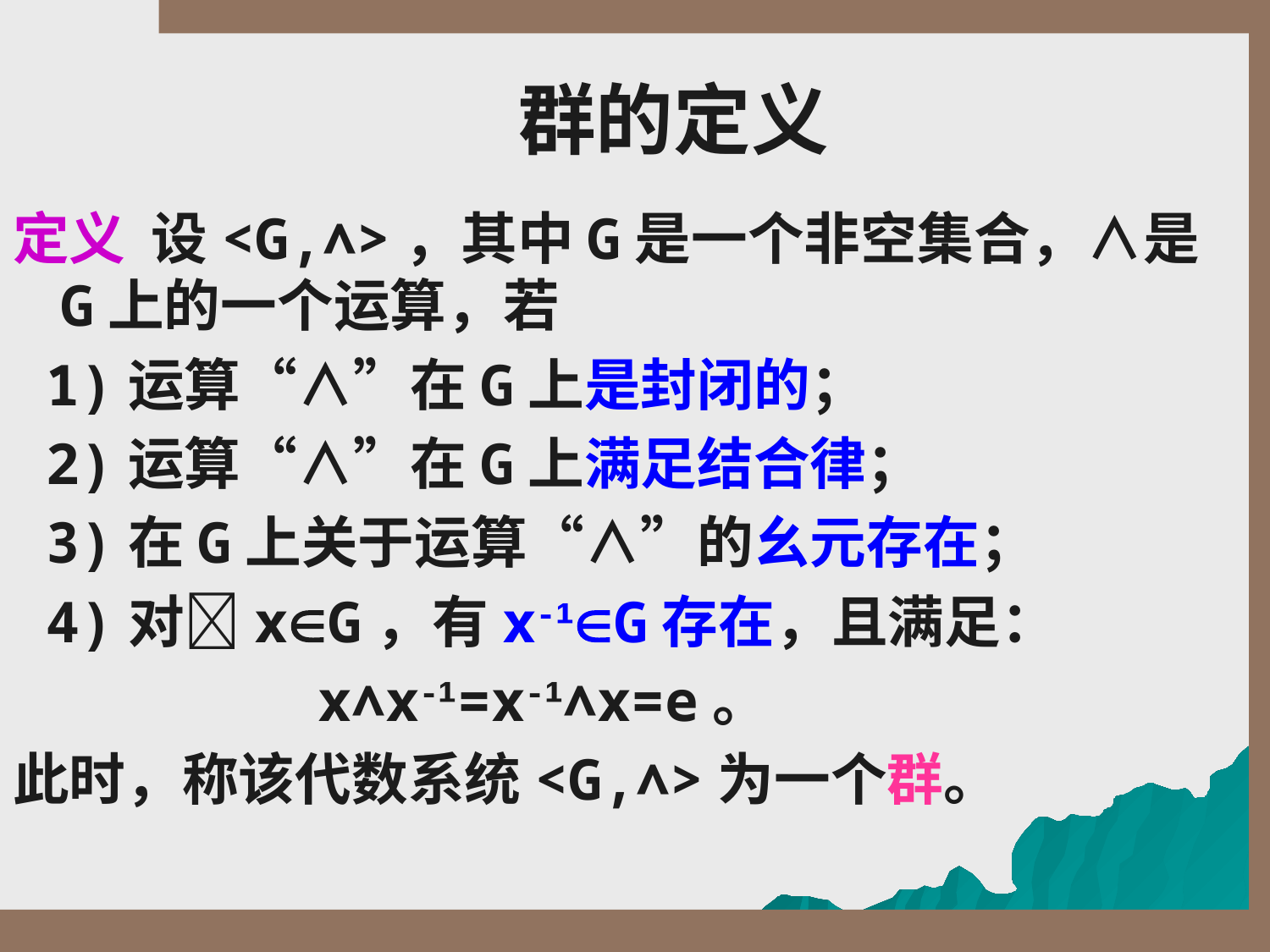

# 群的定义
定义  设<G,∧>，其中G是一个非空集合，∧是G上的一个运算，若
 1)运算“∧”在G上是封闭的；
 2)运算“∧”在G上满足结合律；
 3)在G上关于运算“∧”的幺元存在；
 4)对∀x∈G，有x-¹∈G存在，且满足：
         x∧x-¹=x-¹∧x=e。
此时，称该代数系统<G,∧>为一个群。
53